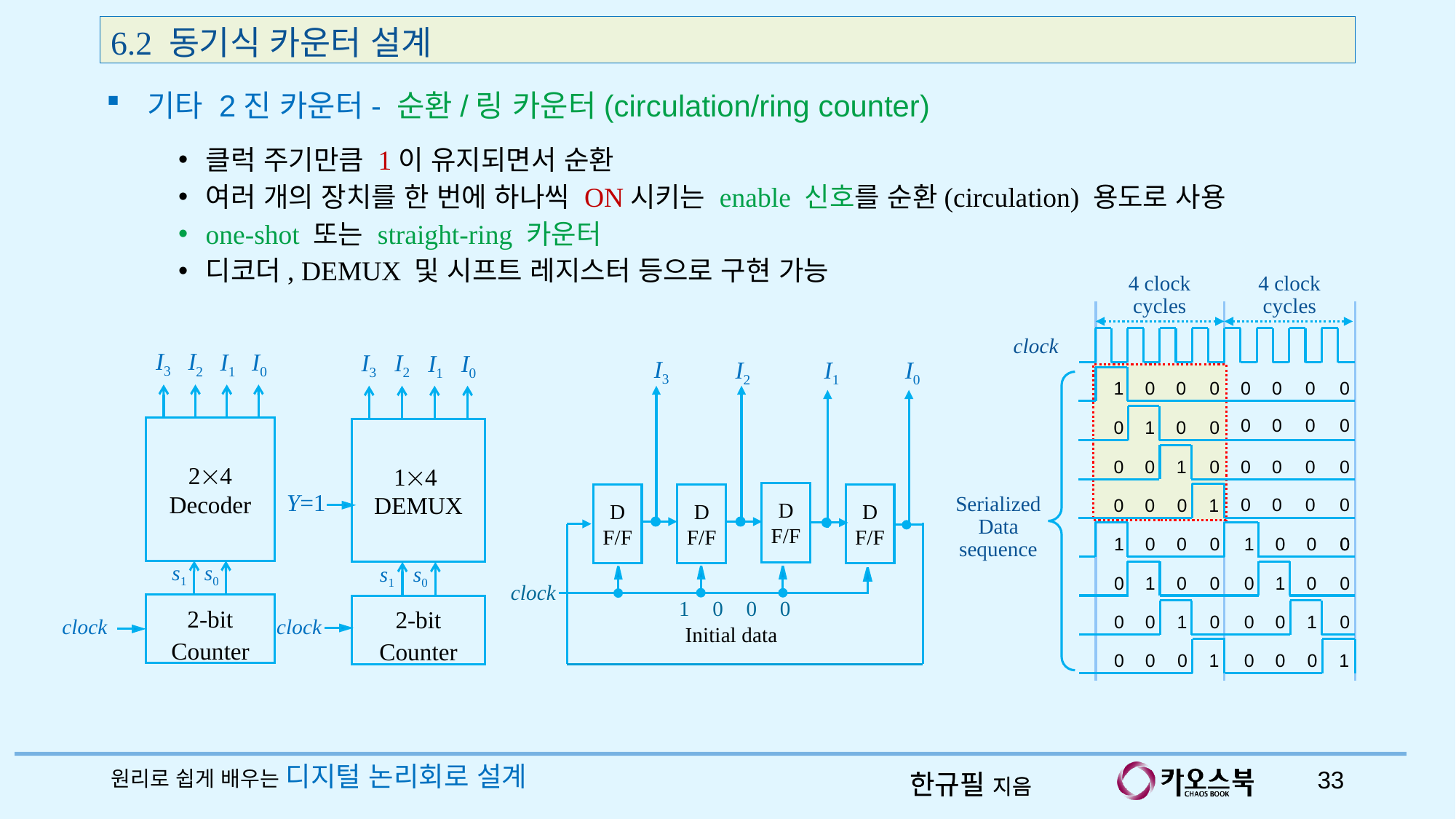

6.2 동기식 카운터 설계
기타 2진 카운터- 순환/링 카운터(circulation/ring counter)
클럭 주기만큼 1이 유지되면서 순환
여러 개의 장치를 한 번에 하나씩 ON시키는 enable 신호를 순환(circulation) 용도로 사용
one-shot 또는 straight-ring 카운터
디코더, DEMUX 및 시프트 레지스터 등으로 구현 가능
4 clock cycles
4 clock cycles
clock

1
0
0
0
0
0
0
0
0
0
0
0
0
1
0
0
0
0
0
0
0
0
1
0
Serialized Data
sequence
0
0
0
0
0
0
0
1
1
0
0
0
1
0
0
0
0
0
1
0
0
0
1
0
0
0
0
1
0
0
0
1
0
0
0
0
1
0
0
0
1
I3
I2
I1
I0
2×4
Decoder
s1
s0
2-bit Counter
clock

I3
I2
I1
I0
1×4
DEMUX
Y=1
s1
s0
2-bit Counter
clock

I3
I2
I1
I0

D
F/F

D
F/F

D
F/F

D
F/F

clock

1
0
0
0
Initial data
원리로 쉽게 배우는 디지털 논리회로 설계
33